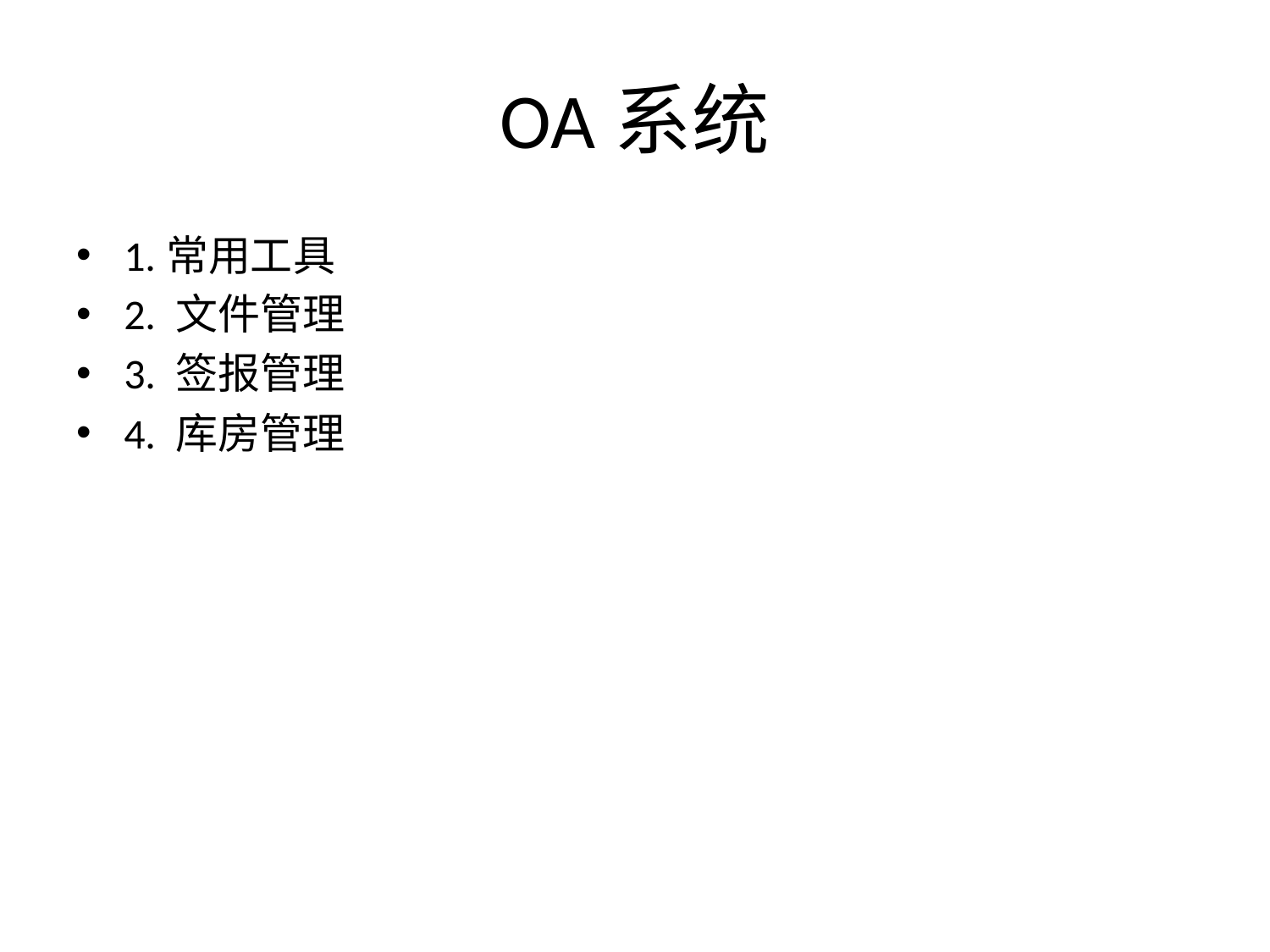

# OA系统
1.常用工具
2. 文件管理
3. 签报管理
4. 库房管理